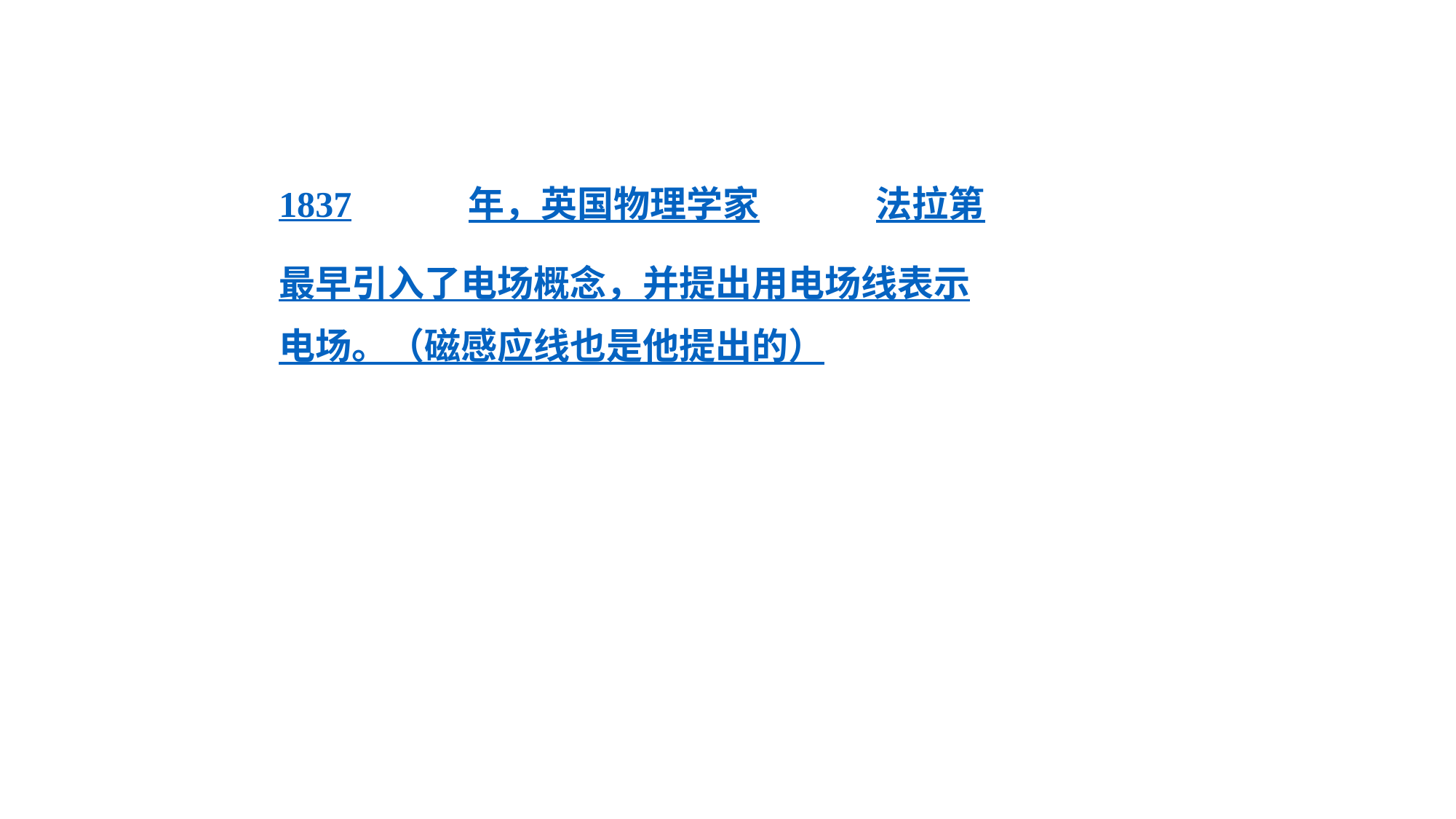

1837年，英国物理学家法拉第最早引入了电场概念，并提出用电场线表示电场。（磁感应线也是他提出的）